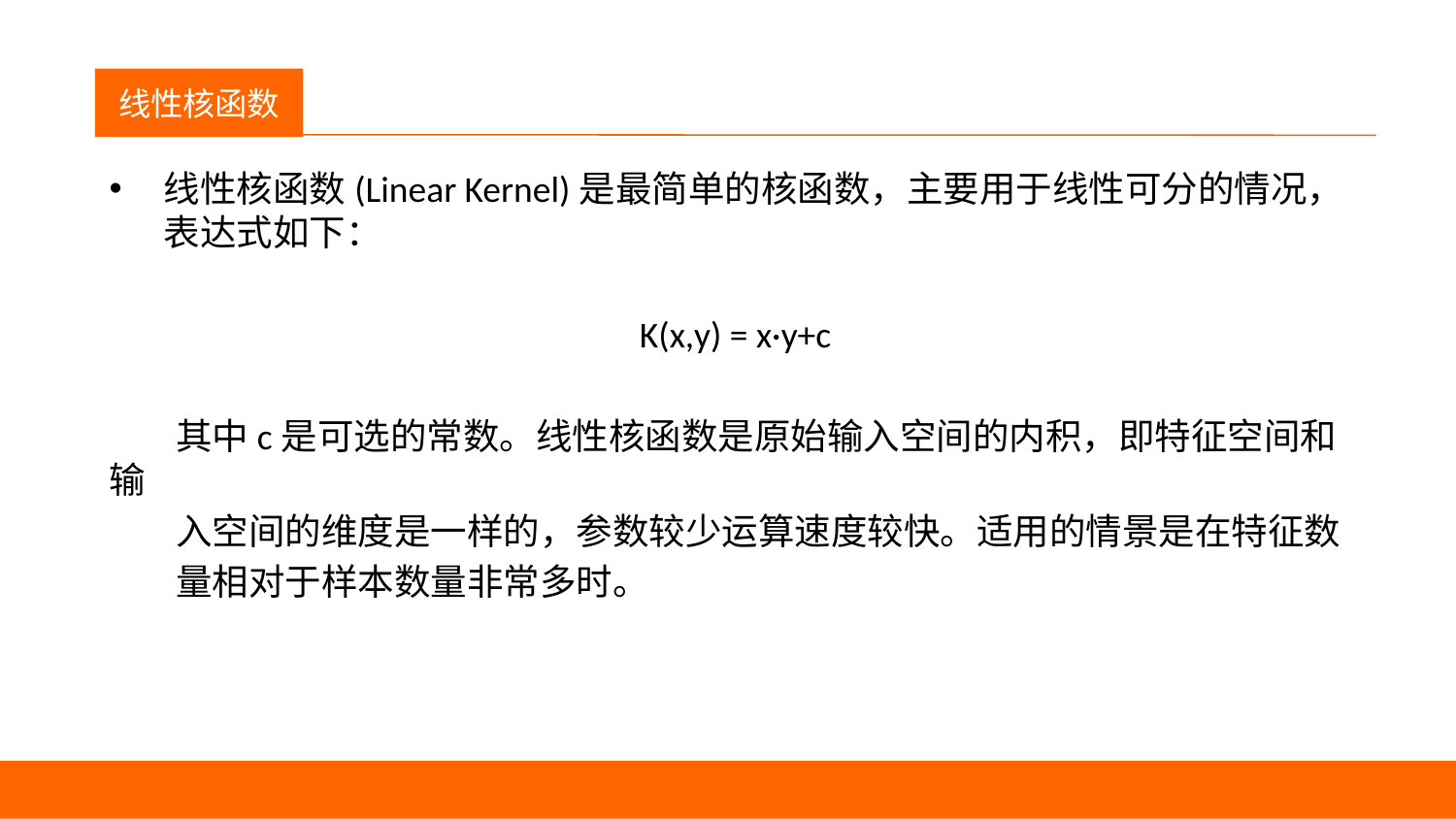

议程
线性核函数

线性核函数(Linear Kernel)是最简单的核函数，主要用于线性可分的情况，表达式如下：

K(x,y) = x·y+c

       其中c是可选的常数。线性核函数是原始输入空间的内积，即特征空间和输
       入空间的维度是一样的，参数较少运算速度较快。适用的情景是在特征数
       量相对于样本数量非常多时。